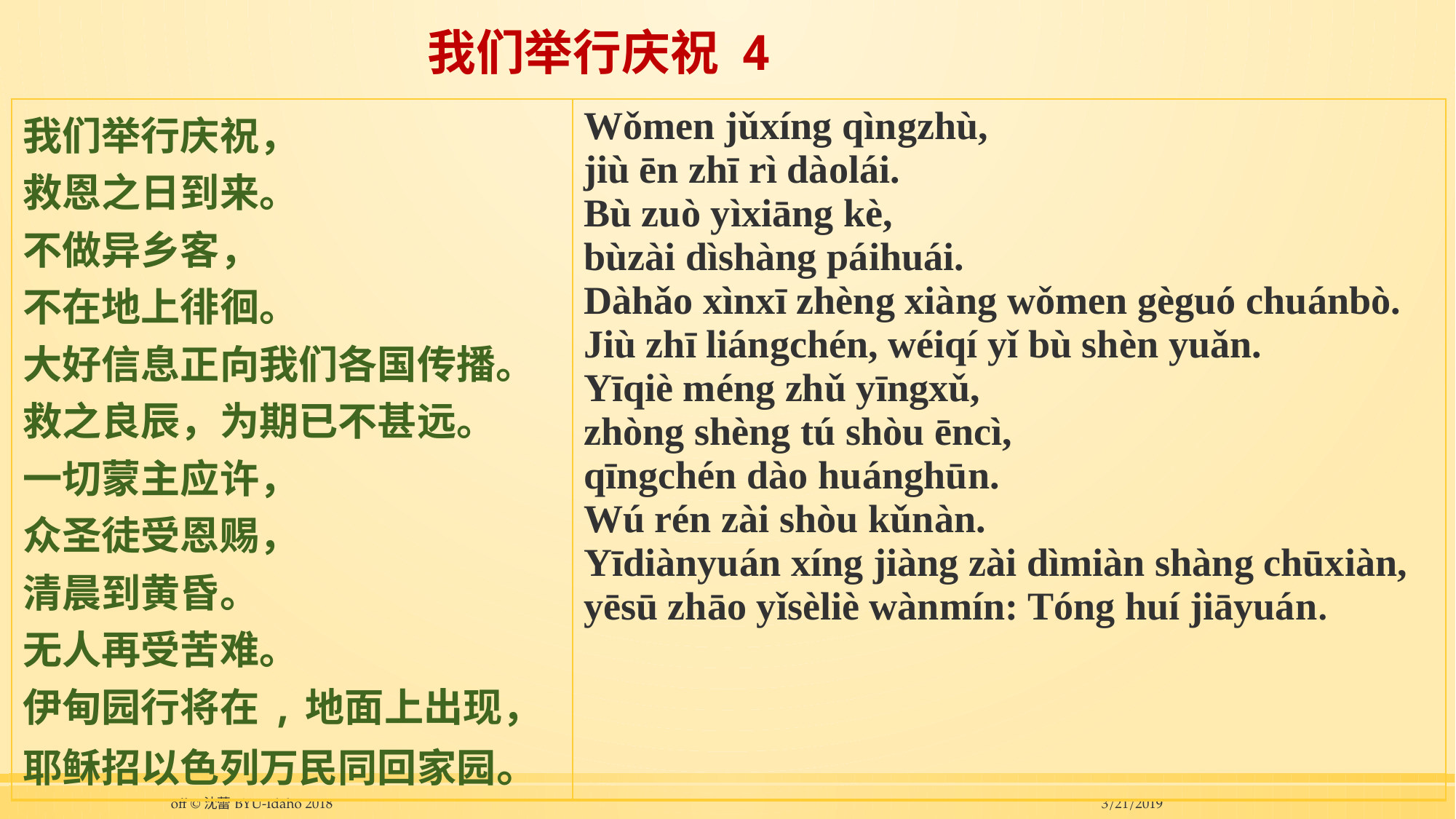

我们举行庆祝 4

| 我们举行庆祝， 救恩之日到来。 不做异乡客， 不在地上徘徊。 大好信息正向我们各国传播。 救之良辰，为期已不甚远。 一切蒙主应许， 众圣徒受恩赐， 清晨到黄昏。 无人再受苦难。 伊甸园行将在,地面上出现， 耶稣招以色列万民同回家园。 | Wǒmen jǔxíng qìngzhù, jiù ēn zhī rì dàolái. Bù zuò yìxiāng kè, bùzài dìshàng páihuái. Dàhǎo xìnxī zhèng xiàng wǒmen gèguó chuánbò. Jiù zhī liángchén, wéiqí yǐ bù shèn yuǎn. Yīqiè méng zhǔ yīngxǔ, zhòng shèng tú shòu ēncì, qīngchén dào huánghūn. Wú rén zài shòu kǔnàn. Yīdiànyuán xíng jiàng zài dìmiàn shàng chūxiàn, yēsū zhāo yǐsèliè wànmín: Tóng huí jiāyuán. |
| --- | --- |
off ©沈蕾BYU-Idaho 2018
3/21/2019